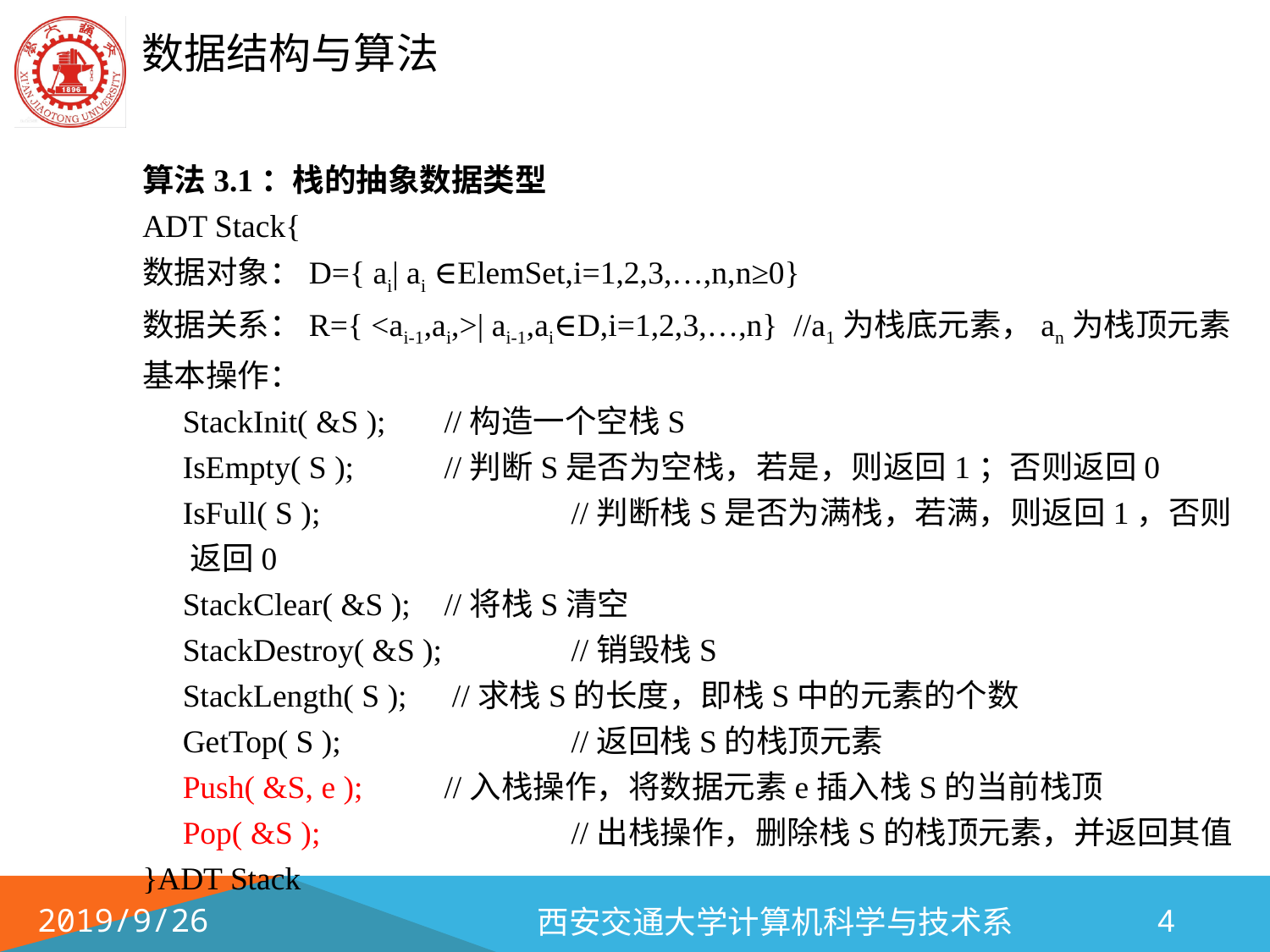

算法3.1：栈的抽象数据类型
ADT Stack{
数据对象：D={ ai| ai ∈ElemSet,i=1,2,3,…,n,n≥0}
数据关系：R={ <ai-1,ai,>| ai-1,ai∈D,i=1,2,3,…,n}  //a1为栈底元素，an为栈顶元素
基本操作：
     StackInit( &S );     	//构造一个空栈S
     IsEmpty( S );       	//判断S是否为空栈，若是，则返回1；否则返回0
     IsFull( S );        	 	//判断栈S是否为满栈，若满，则返回1，否则返回0
     StackClear( &S );   	//将栈S清空
     StackDestroy( &S );  	//销毁栈S
     StackLength( S );   	 //求栈S的长度，即栈S中的元素的个数
     GetTop( S );       	 	//返回栈S的栈顶元素
     Push( &S, e );      	//入栈操作，将数据元素e插入栈S的当前栈顶
     Pop( &S );         		//出栈操作，删除栈S的栈顶元素，并返回其值
}ADT Stack